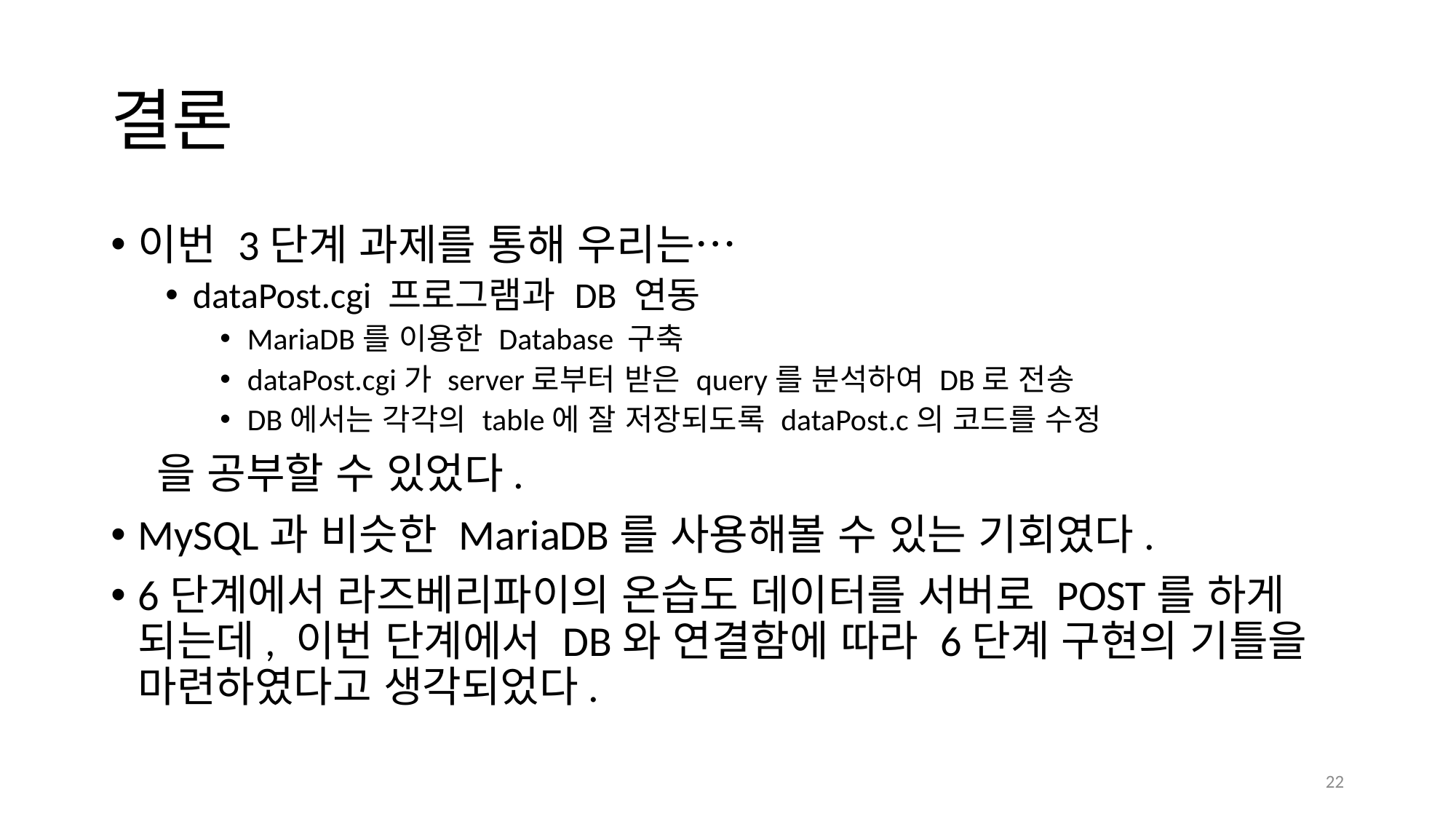

# 결론
이번 3단계 과제를 통해 우리는…
dataPost.cgi 프로그램과 DB 연동
MariaDB를 이용한 Database 구축
dataPost.cgi가 server로부터 받은 query를 분석하여 DB로 전송
DB에서는 각각의 table에 잘 저장되도록 dataPost.c의 코드를 수정
   을 공부할 수 있었다.
MySQL과 비슷한 MariaDB를 사용해볼 수 있는 기회였다.
6단계에서 라즈베리파이의 온습도 데이터를 서버로 POST를 하게 되는데, 이번 단계에서 DB와 연결함에 따라 6단계 구현의 기틀을 마련하였다고 생각되었다.

22